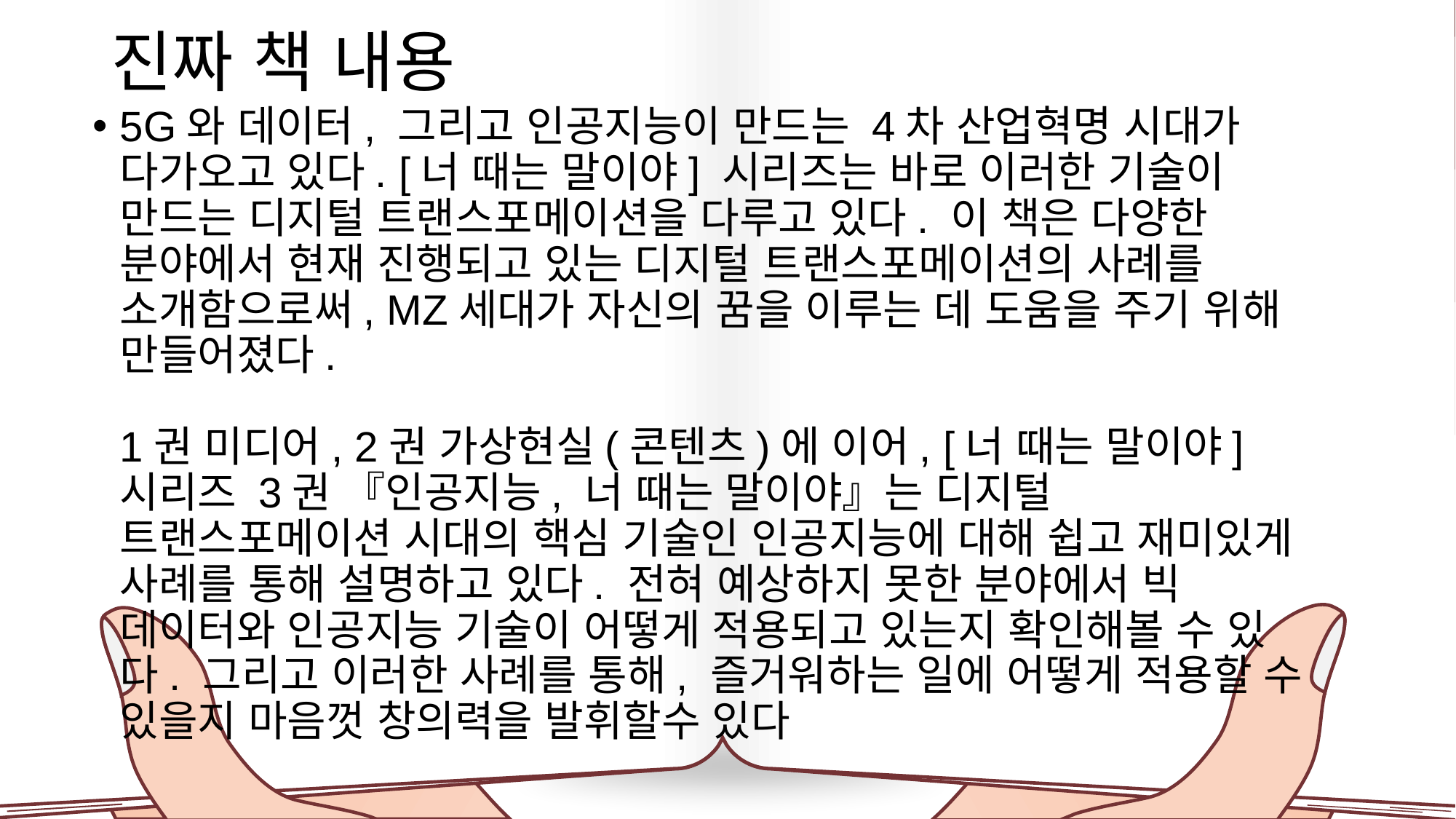

# 진짜 책 내용

5G와 데이터, 그리고 인공지능이 만드는 4차 산업혁명 시대가 다가오고 있다. [너 때는 말이야] 시리즈는 바로 이러한 기술이 만드는 디지털 트랜스포메이션을 다루고 있다. 이 책은 다양한 분야에서 현재 진행되고 있는 디지털 트랜스포메이션의 사례를 소개함으로써, MZ세대가 자신의 꿈을 이루는 데 도움을 주기 위해 만들어졌다.
1권 미디어, 2권 가상현실(콘텐츠)에 이어, [너 때는 말이야] 시리즈 3권 『인공지능, 너 때는 말이야』는 디지털 트랜스포메이션 시대의 핵심 기술인 인공지능에 대해 쉽고 재미있게 사례를 통해 설명하고 있다. 전혀 예상하지 못한 분야에서 빅 데이터와 인공지능 기술이 어떻게 적용되고 있는지 확인해볼 수 있다. 그리고 이러한 사례를 통해, 즐거워하는 일에 어떻게 적용할 수 있을지 마음껏 창의력을 발휘할수 있다